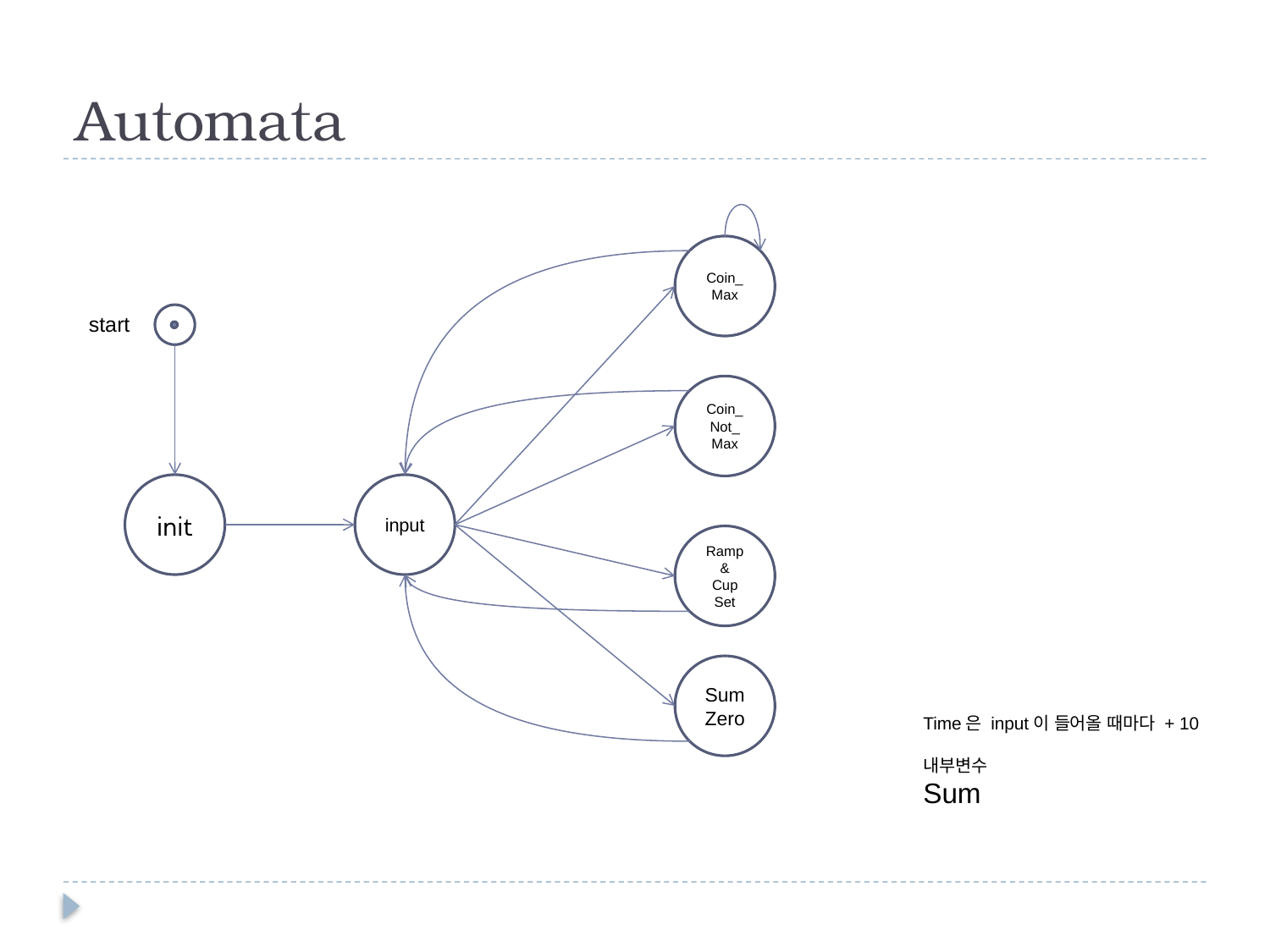

# Automata
Coin_Max
start

Coin_Not_
Max
init
input
Ramp &
Cup
Set
Sum
Zero
Time은 input이 들어올 때마다 + 10

내부변수
Sum